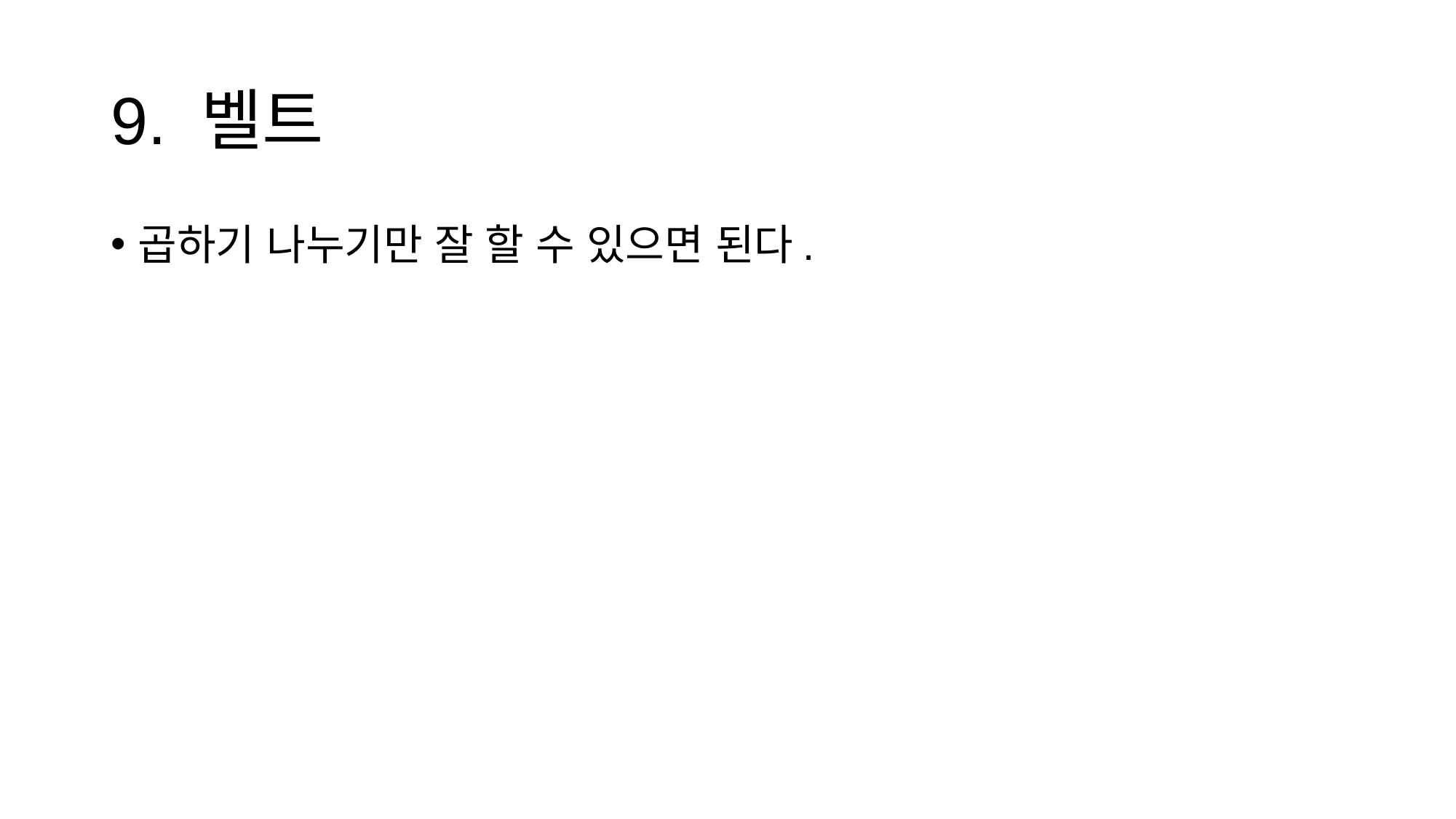

# 9. 벨트
곱하기 나누기만 잘 할 수 있으면 된다.